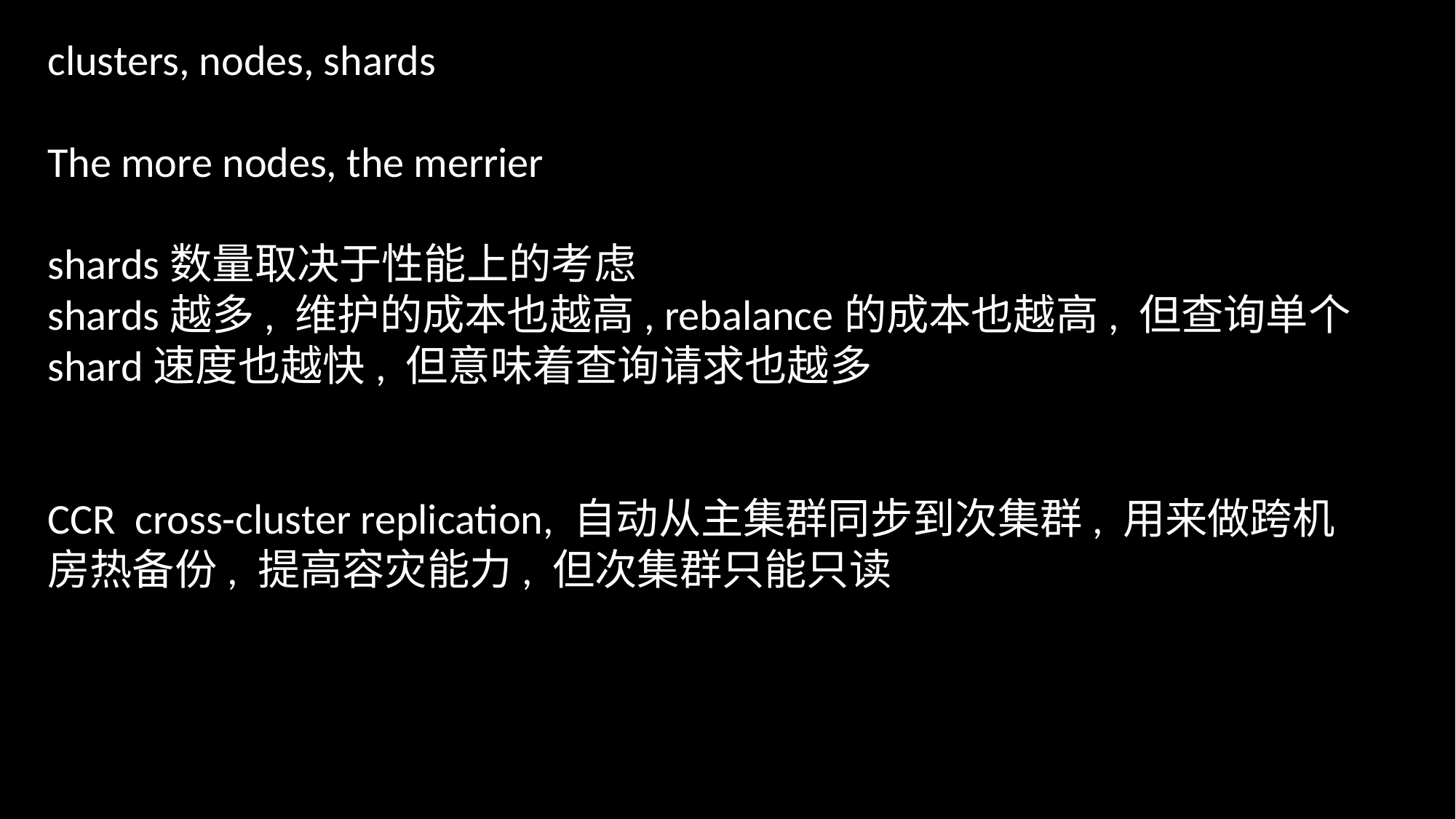

clusters, nodes, shards

The more nodes, the merrier

shards数量取决于性能上的考虑
shards越多, 维护的成本也越高, rebalance的成本也越高, 但查询单个shard速度也越快, 但意味着查询请求也越多

CCR  cross-cluster replication, 自动从主集群同步到次集群, 用来做跨机房热备份, 提高容灾能力, 但次集群只能只读